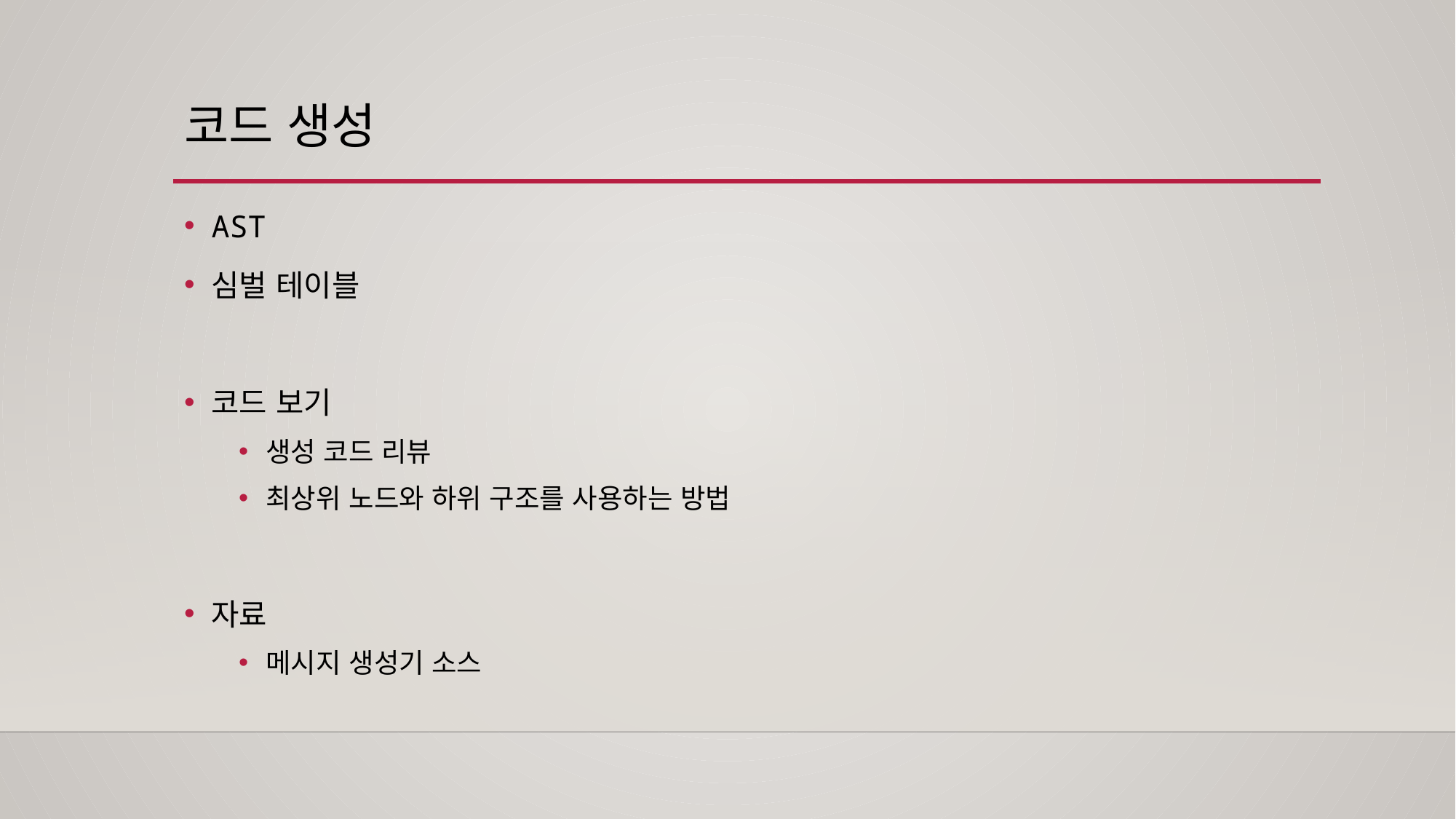

# 코드 생성
AST
심벌 테이블

코드 보기
생성 코드 리뷰
최상위 노드와 하위 구조를 사용하는 방법

자료
메시지 생성기 소스